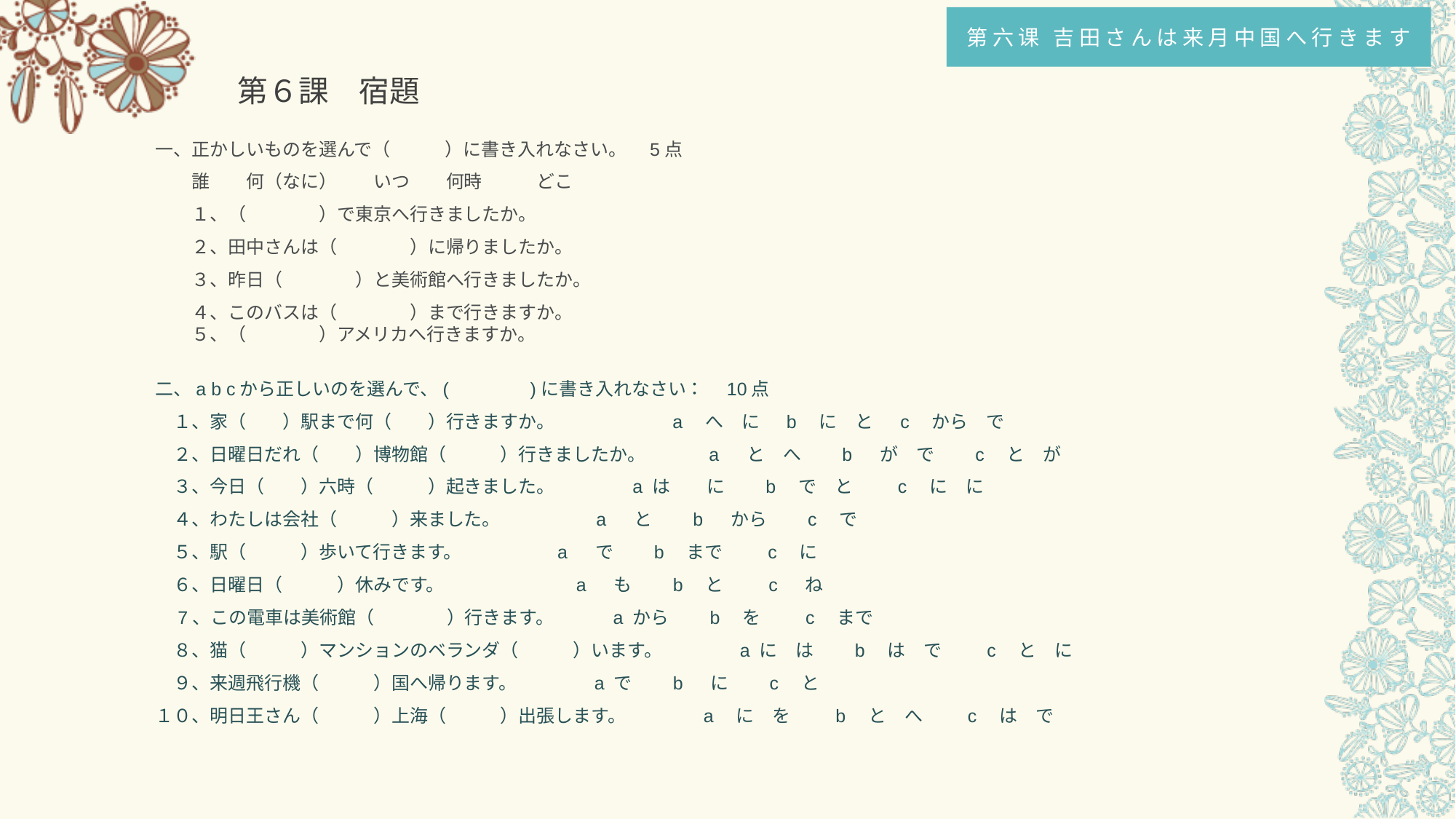

第六课 吉田さんは来月中国へ行きます
第６課　宿題
一、正かしいものを選んで（　　　）に書き入れなさい。　5点
　　誰　　何（なに）　　いつ　　何時　　　どこ
　　１、（　　　　）で東京へ行きましたか。
　　２、田中さんは（　　　　）に帰りましたか。
　　３、昨日（　　　　）と美術館へ行きましたか。
　　４、このバスは（　　　　）まで行きますか。
　　５、（　　　　）アメリカへ行きますか。

二、a b cから正しいのを選んで、(　　　　)に書き入れなさい：　10点
　１、家（　　）駅まで何（　　）行きますか。　　　　　 　a　へ　に　 b　に　と　 c　から　で
　２、日曜日だれ（　　）博物館（　　　）行きましたか。　　 　a 　と　へ　　b 　が　で　　c　と　が
　３、今日（　　）六時（　　　）起きました。　　　　a は　　に　　b　で　と　　 c　に　に
　４、わたしは会社（　　　）来ました。　　　　　a 　と　　b 　から　　c　で
　５、駅（　　　）歩いて行きます。　　　　　a 　で　　b　まで　　 c　に
　６、日曜日（　　　）休みです。　　　　　　　a 　も　　b　と　　 c 　ね
　7、この電車は美術館（　　　　）行きます。　　　a から　　b　を　　 c　まで
　８、猫（　　　）マンションのベランダ（　　　）います。　　　　a に　は　　b　は　で　　 c　と　に
　９、来週飛行機（　　　）国へ帰ります。　　　　a で　　b 　に　　c　と
１０、明日王さん（　　　）上海（　　　）出張します。　　　　a　に　を　　 b　と　へ　　 c　は　で